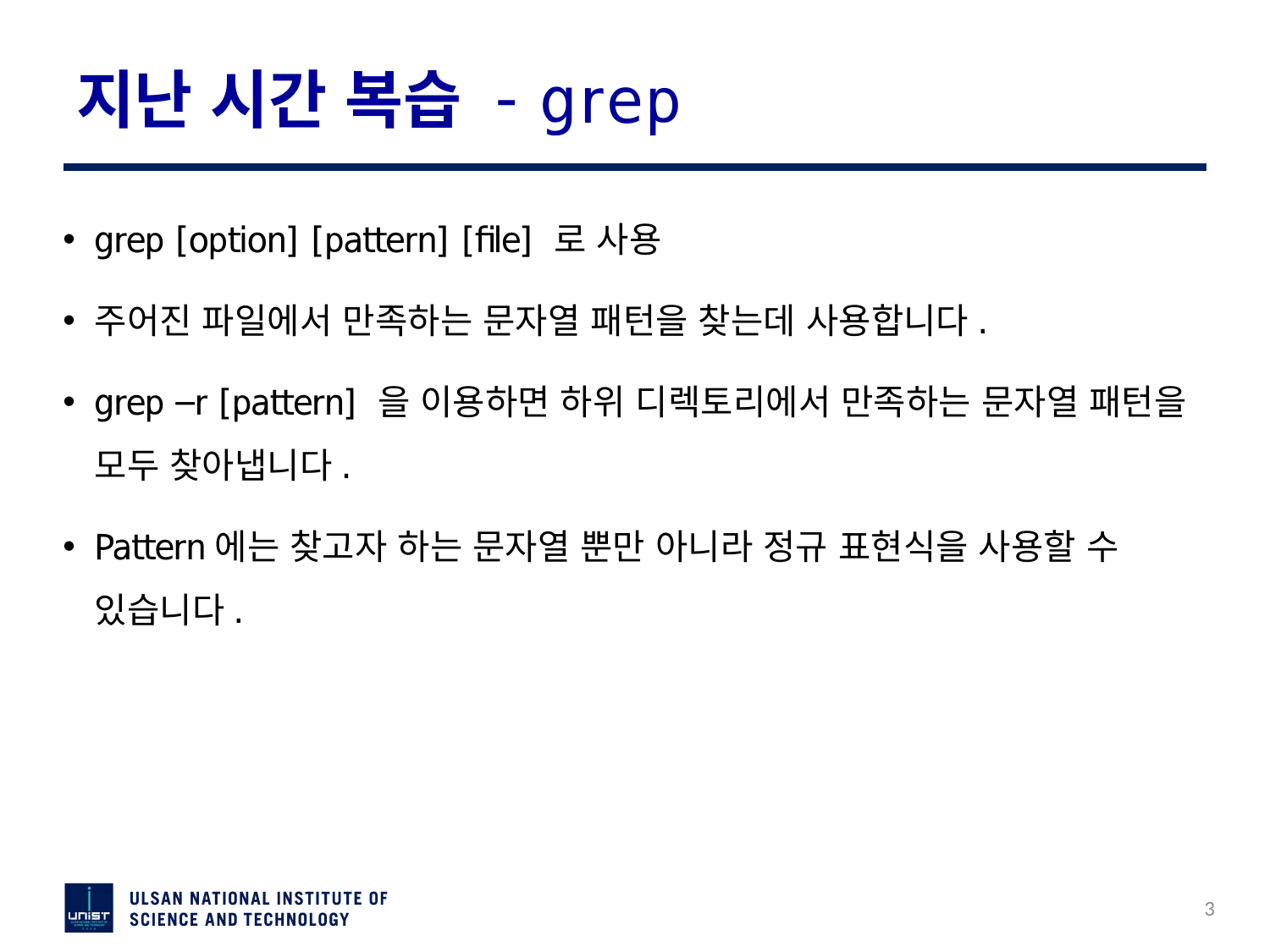

# 지난 시간 복습 - grep
grep [option] [pattern] [file] 로 사용
주어진 파일에서 만족하는 문자열 패턴을 찾는데 사용합니다.
grep –r [pattern] 을 이용하면 하위 디렉토리에서 만족하는 문자열 패턴을 모두 찾아냅니다.
Pattern에는 찾고자 하는 문자열 뿐만 아니라 정규 표현식을 사용할 수 있습니다.